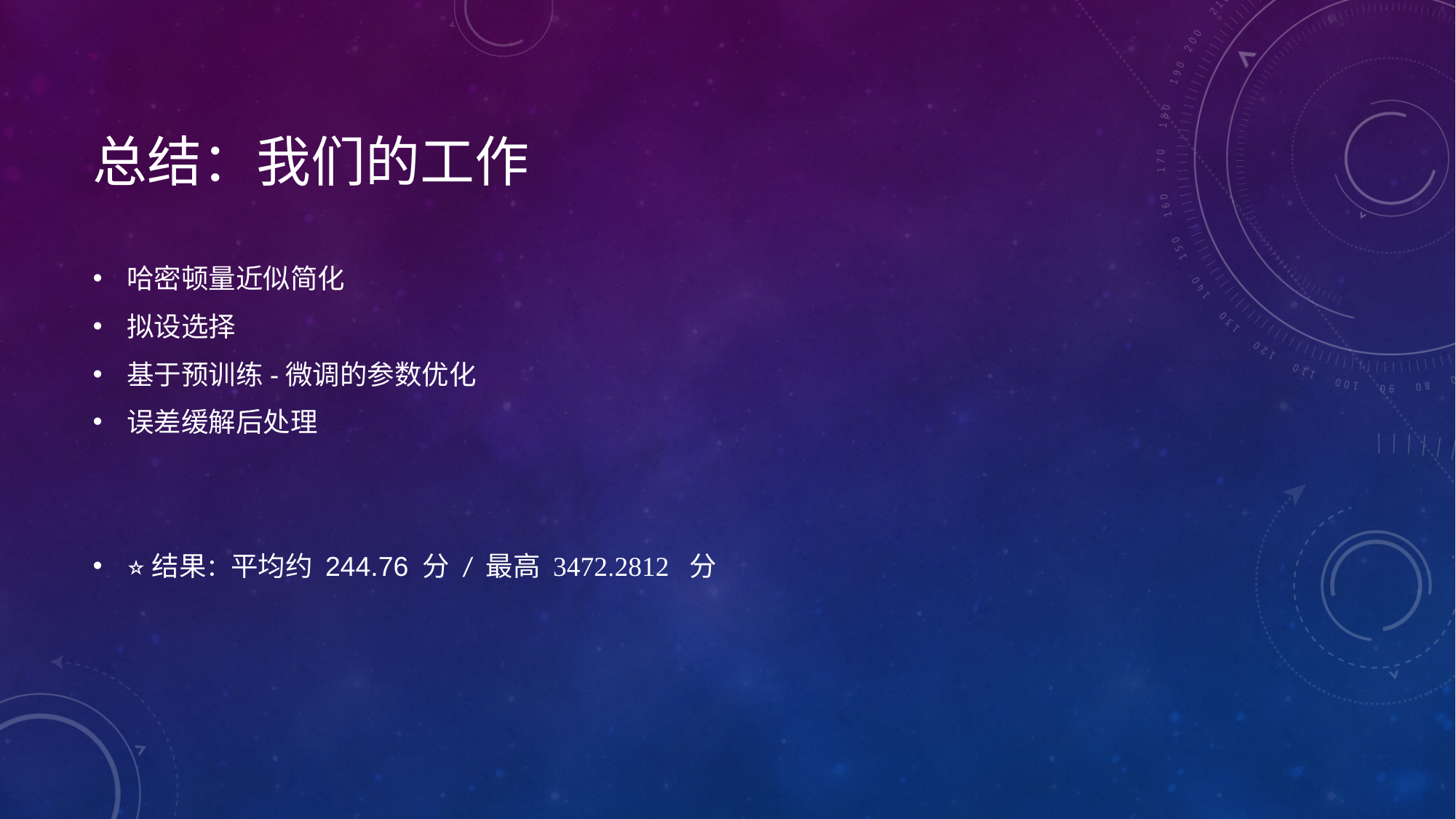

# 总结：我们的工作
哈密顿量近似简化
拟设选择
基于预训练-微调的参数优化
误差缓解后处理

⭐结果：平均约 244.76 分 / 最高 3472.2812 分